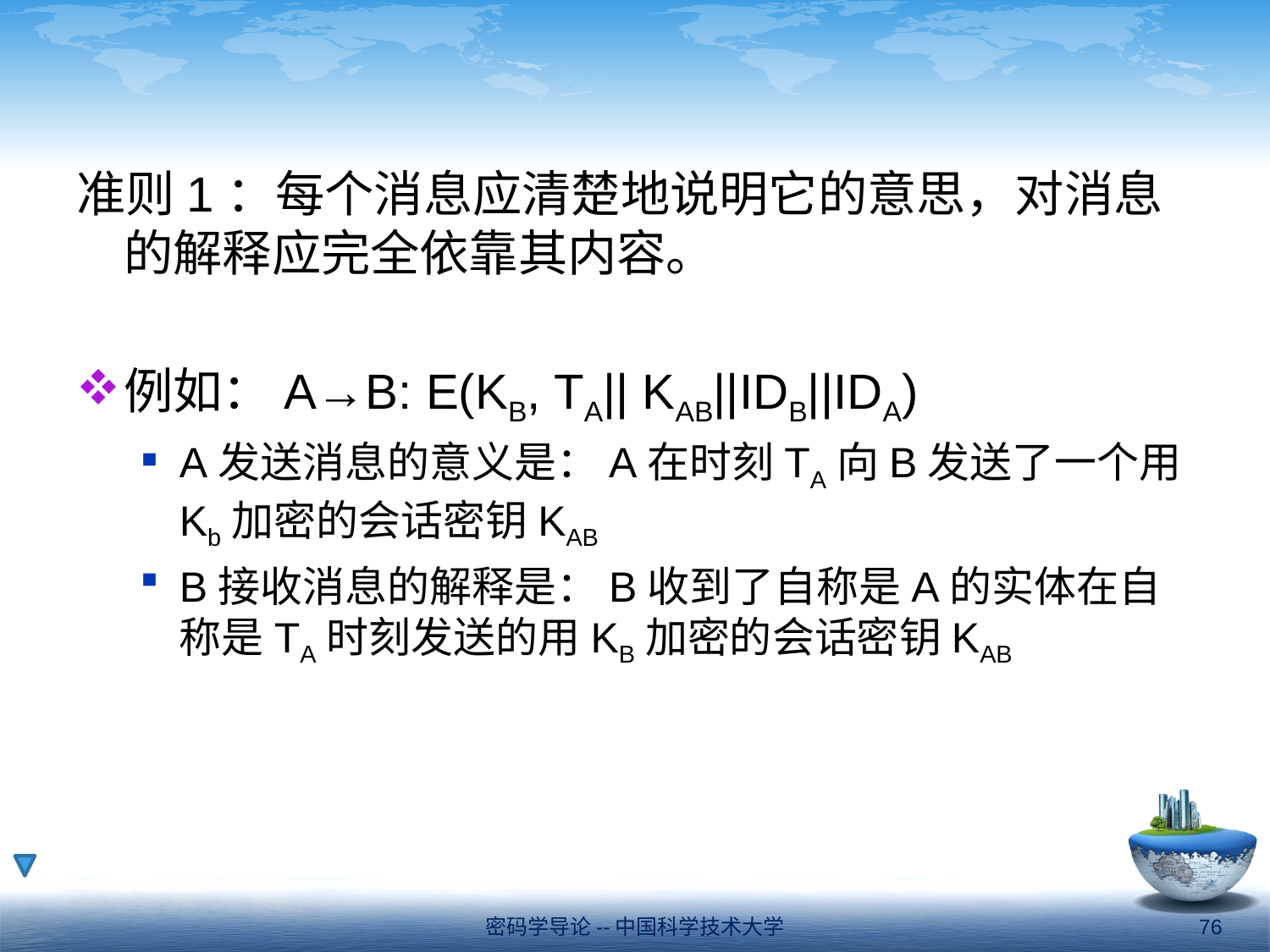

#
准则1：每个消息应清楚地说明它的意思，对消息的解释应完全依靠其内容。

例如：A→B: E(KB, TA|| KAB||IDB||IDA)
A发送消息的意义是：A在时刻TA向B发送了一个用Kb加密的会话密钥KAB
B接收消息的解释是：B收到了自称是A的实体在自称是TA时刻发送的用KB加密的会话密钥KAB

密码学导论--中国科学技术大学
76